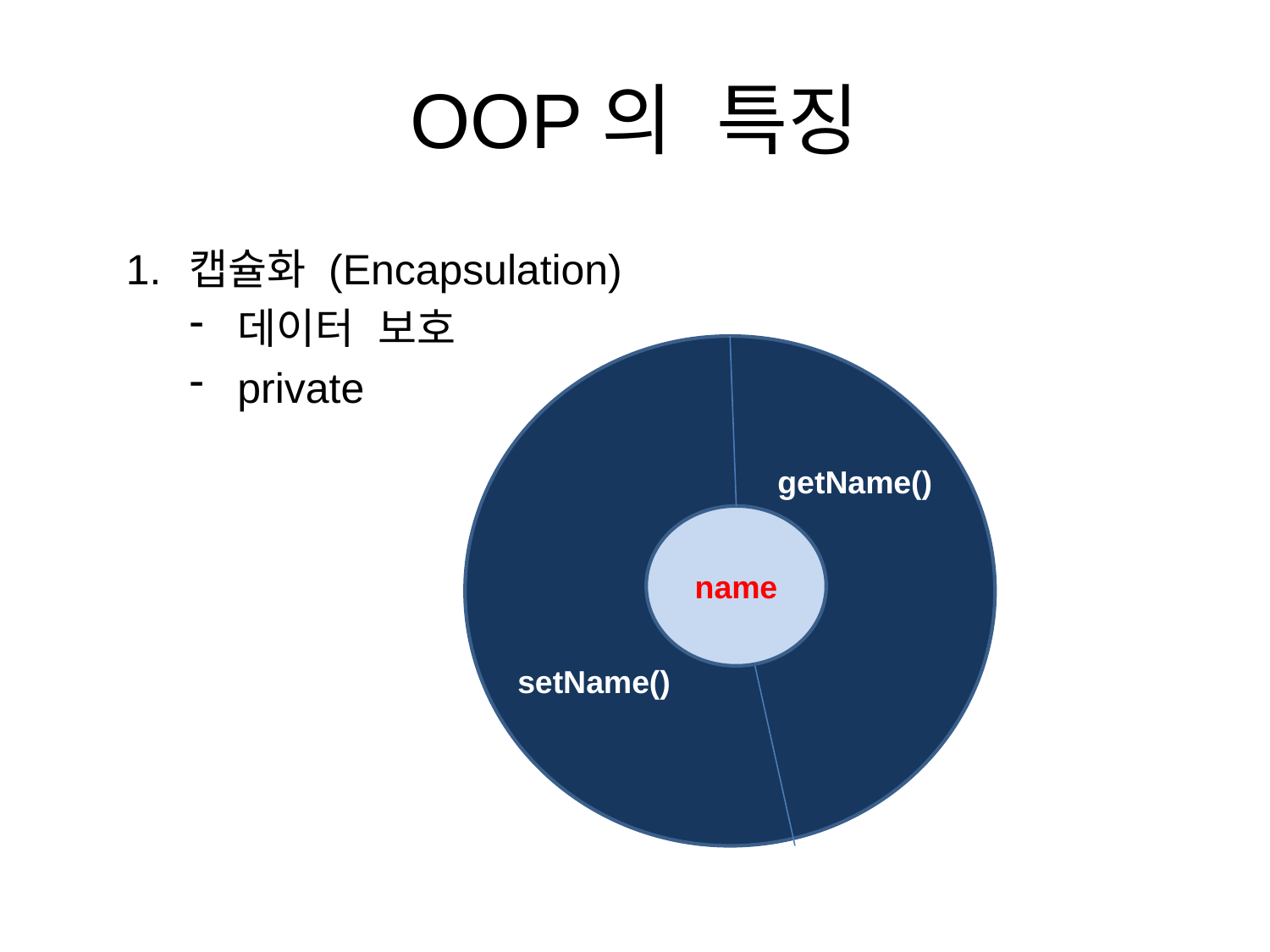

# OOP의  특징
캡슐화 (Encapsulation)
데이터  보호
private

getName()
name
setName()